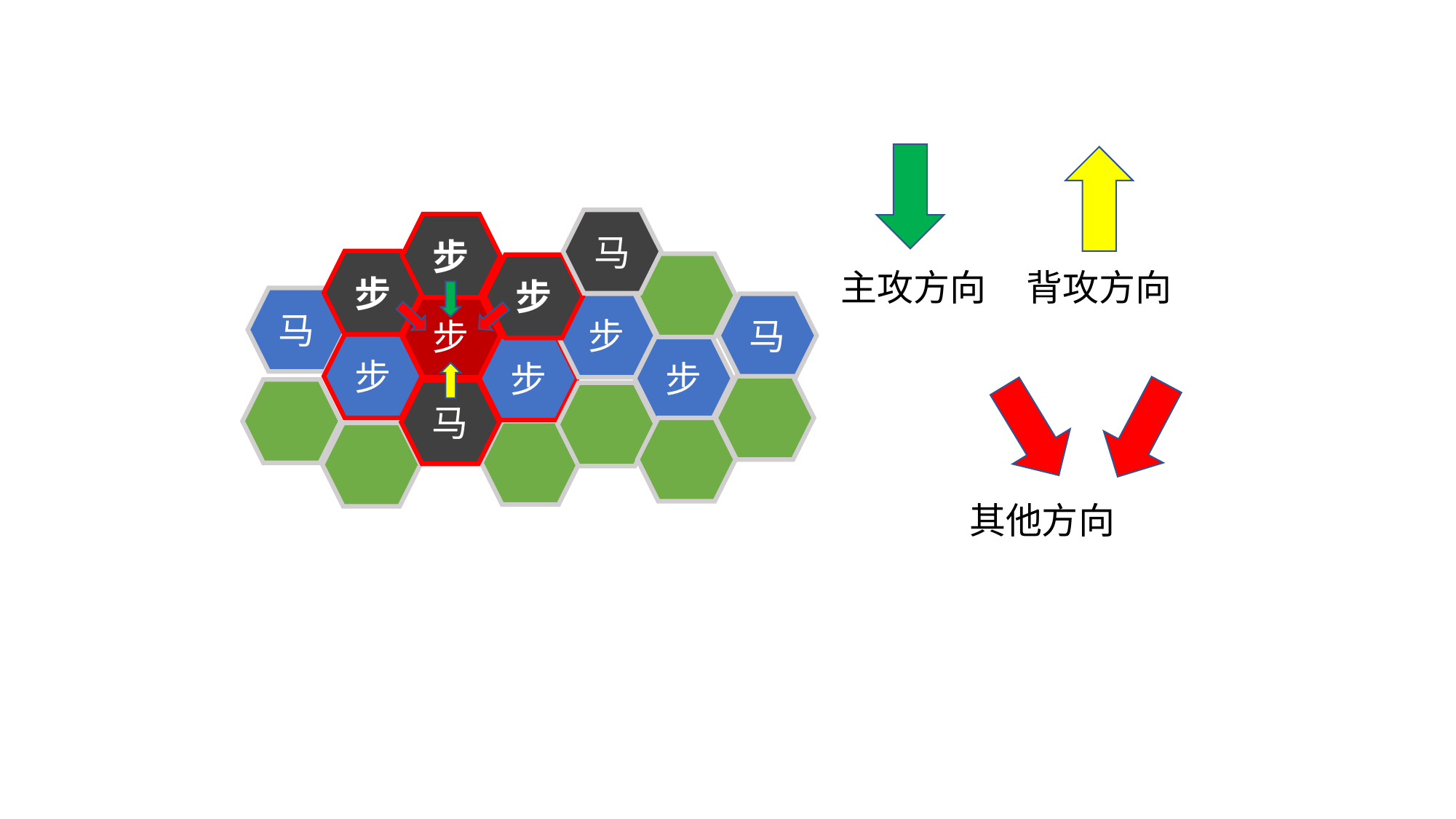

马
步
步

步
主攻方向
背攻方向

马
步
马
步

步
步
步

马

其他方向